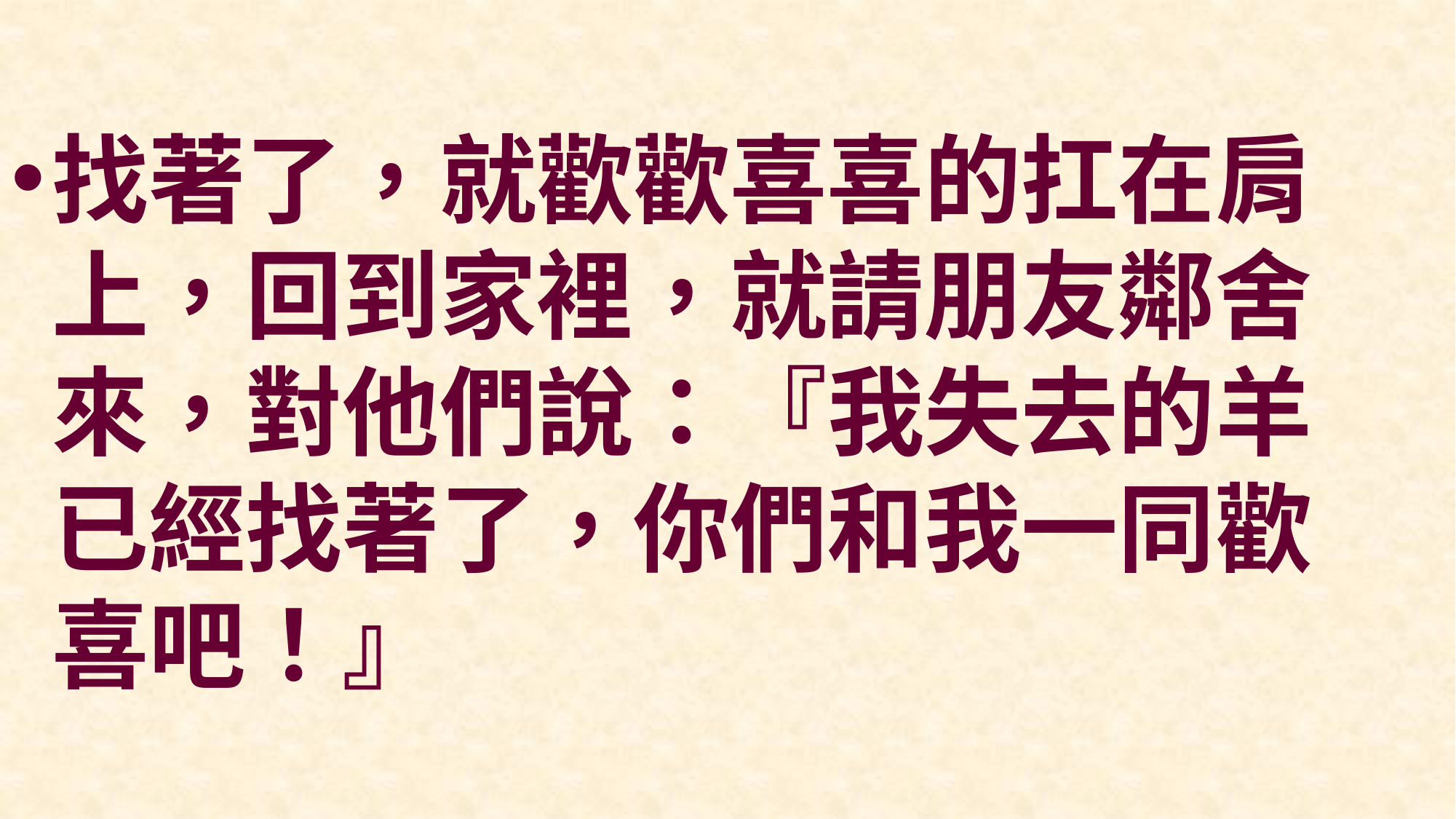

找著了，就歡歡喜喜的扛在肩上，回到家裡，就請朋友鄰舍來，對他們說：『我失去的羊已經找著了，你們和我一同歡喜吧！』